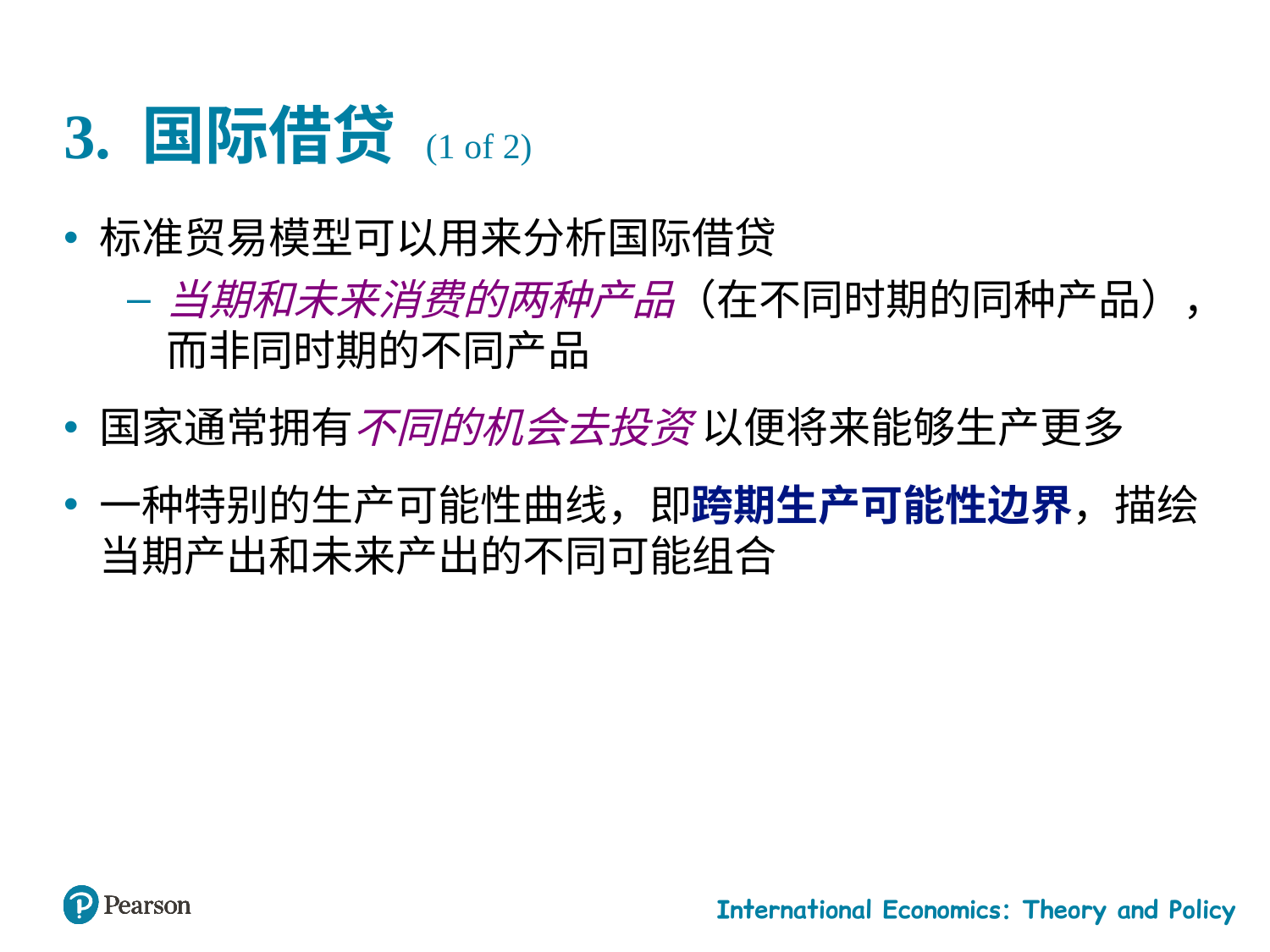

# 3. 国际借贷 (1 of 2)
标准贸易模型可以用来分析国际借贷
当期和未来消费的两种产品（在不同时期的同种产品），而非同时期的不同产品
国家通常拥有不同的机会去投资 以便将来能够生产更多
一种特别的生产可能性曲线，即跨期生产可能性边界，描绘当期产出和未来产出的不同可能组合